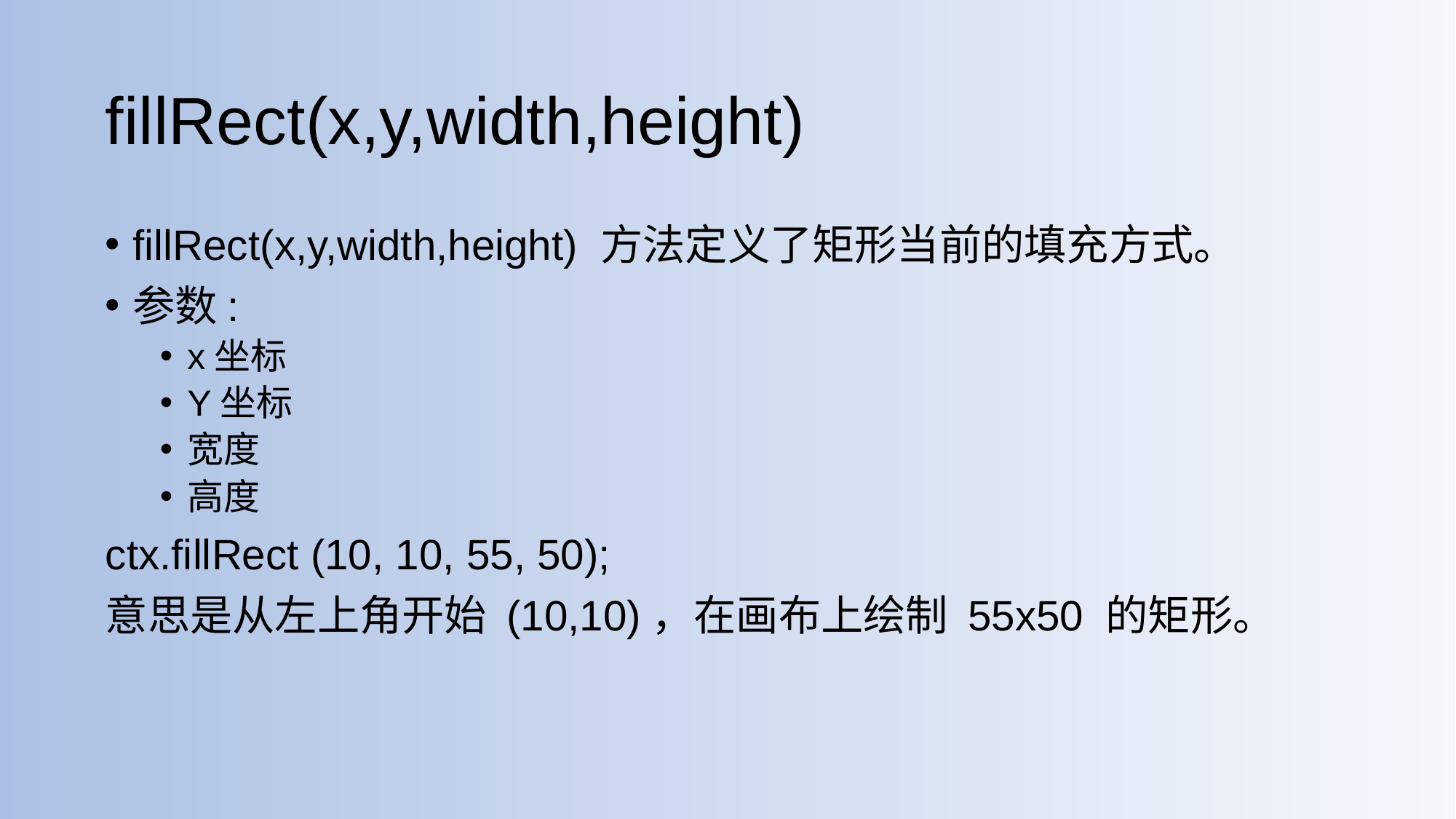

# fillRect(x,y,width,height)
fillRect(x,y,width,height) 方法定义了矩形当前的填充方式。
参数:
x坐标
Y坐标
宽度
高度
ctx.fillRect (10, 10, 55, 50);
意思是从左上角开始 (10,10)，在画布上绘制 55x50 的矩形。